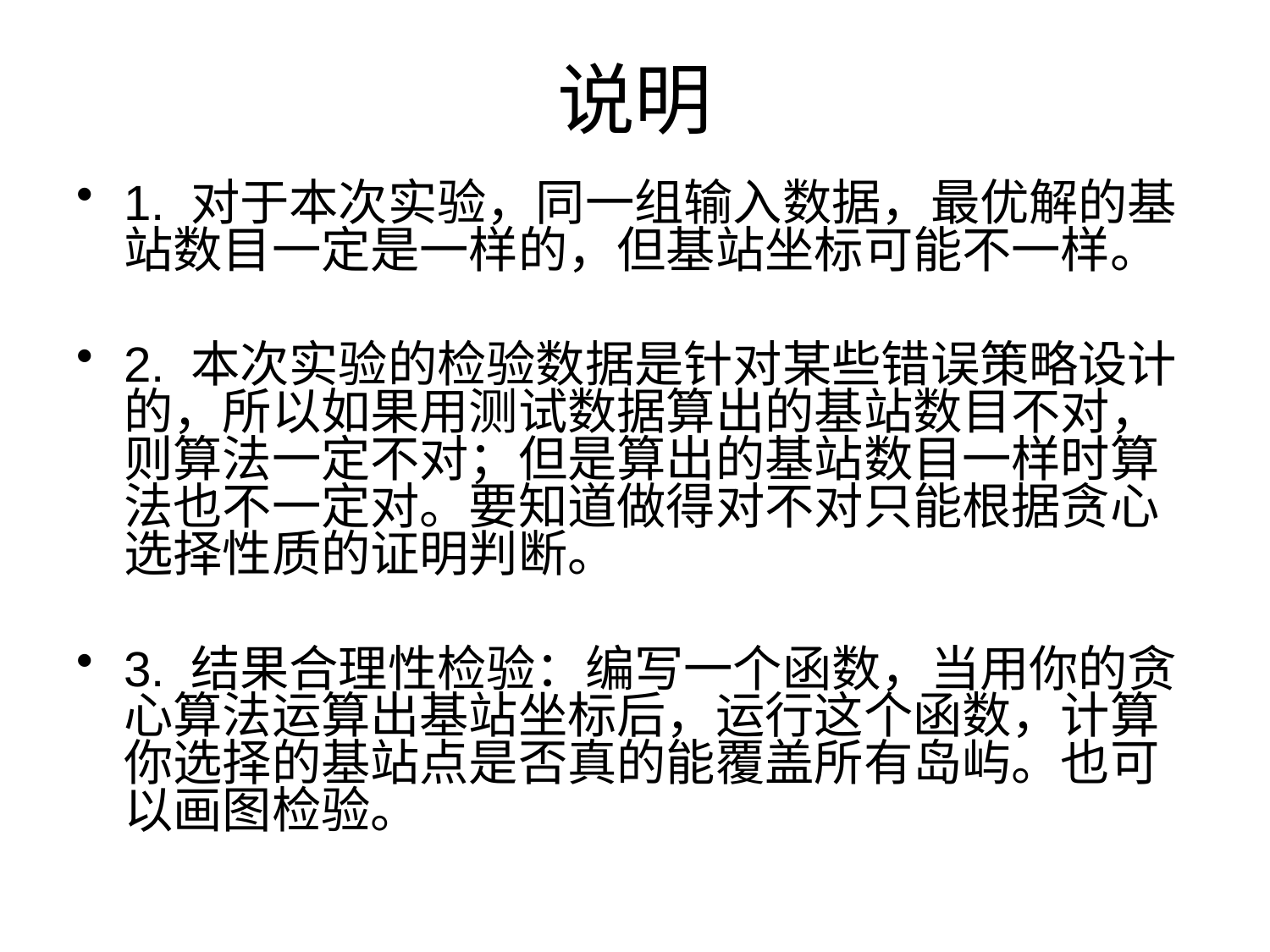

说明
1. 对于本次实验，同一组输入数据，最优解的基站数目一定是一样的，但基站坐标可能不一样。

2. 本次实验的检验数据是针对某些错误策略设计的，所以如果用测试数据算出的基站数目不对，则算法一定不对；但是算出的基站数目一样时算法也不一定对。要知道做得对不对只能根据贪心选择性质的证明判断。

3. 结果合理性检验：编写一个函数，当用你的贪心算法运算出基站坐标后，运行这个函数，计算你选择的基站点是否真的能覆盖所有岛屿。也可以画图检验。